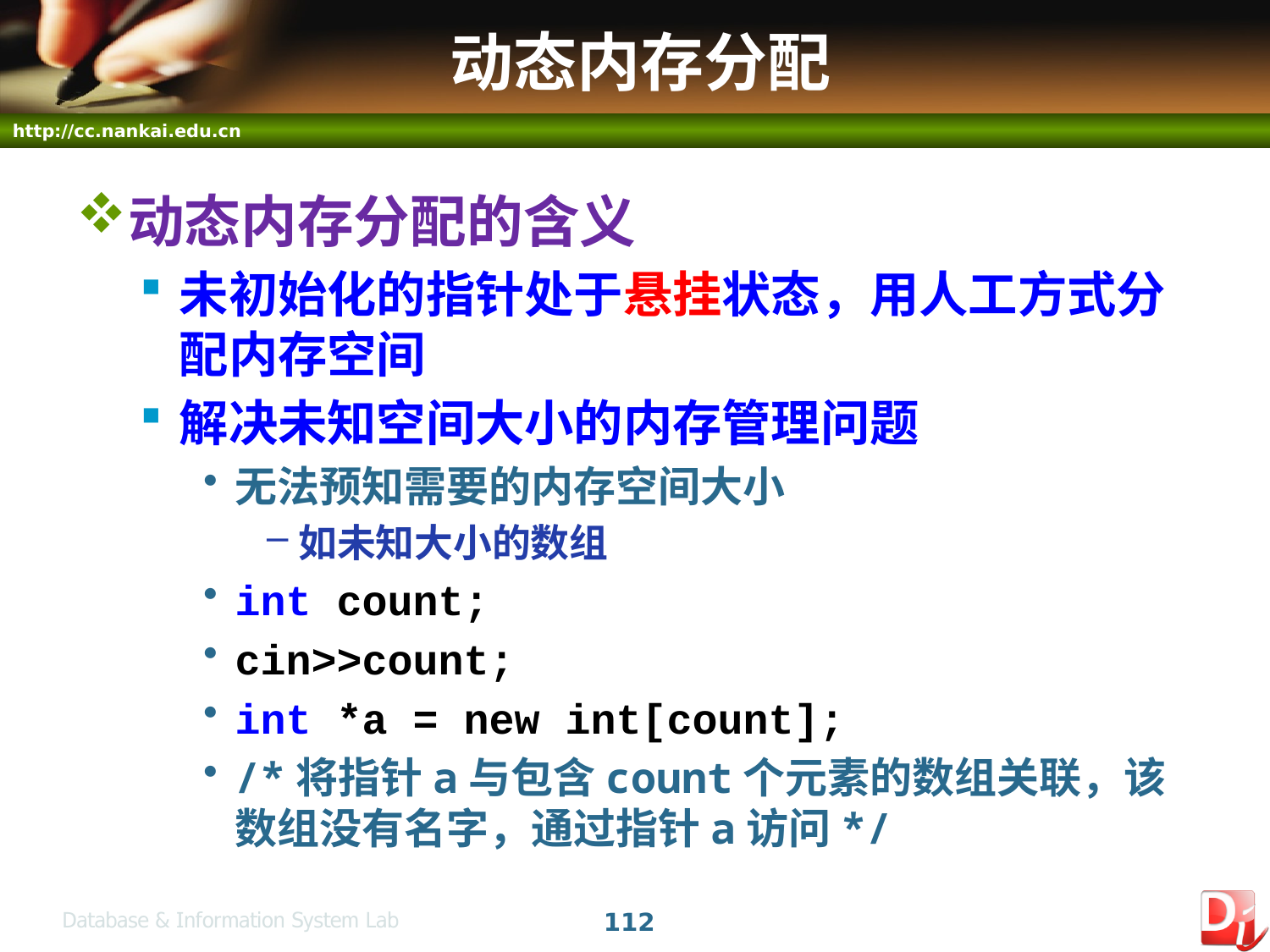

# 动态内存分配
动态内存分配的含义
未初始化的指针处于悬挂状态，用人工方式分配内存空间
解决未知空间大小的内存管理问题
无法预知需要的内存空间大小
如未知大小的数组
int count;
cin>>count;
int *a = new int[count];
/*将指针a与包含count个元素的数组关联，该数组没有名字，通过指针a访问*/
112
Database & Information System Lab